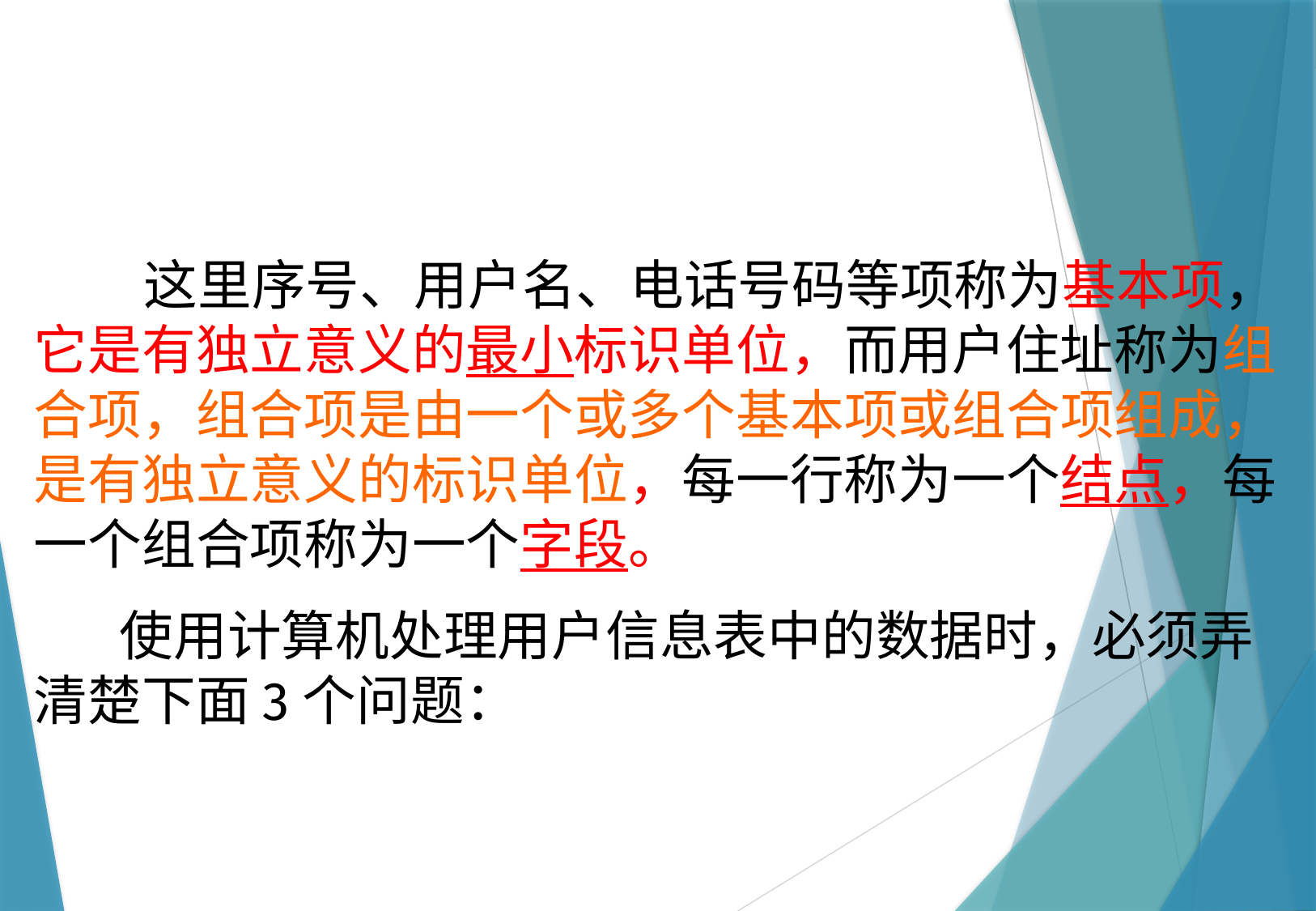

这里序号、用户名、电话号码等项称为基本项，它是有独立意义的最小标识单位，而用户住址称为组合项，组合项是由一个或多个基本项或组合项组成，是有独立意义的标识单位，每一行称为一个结点，每一个组合项称为一个字段。
      使用计算机处理用户信息表中的数据时，必须弄清楚下面3个问题：